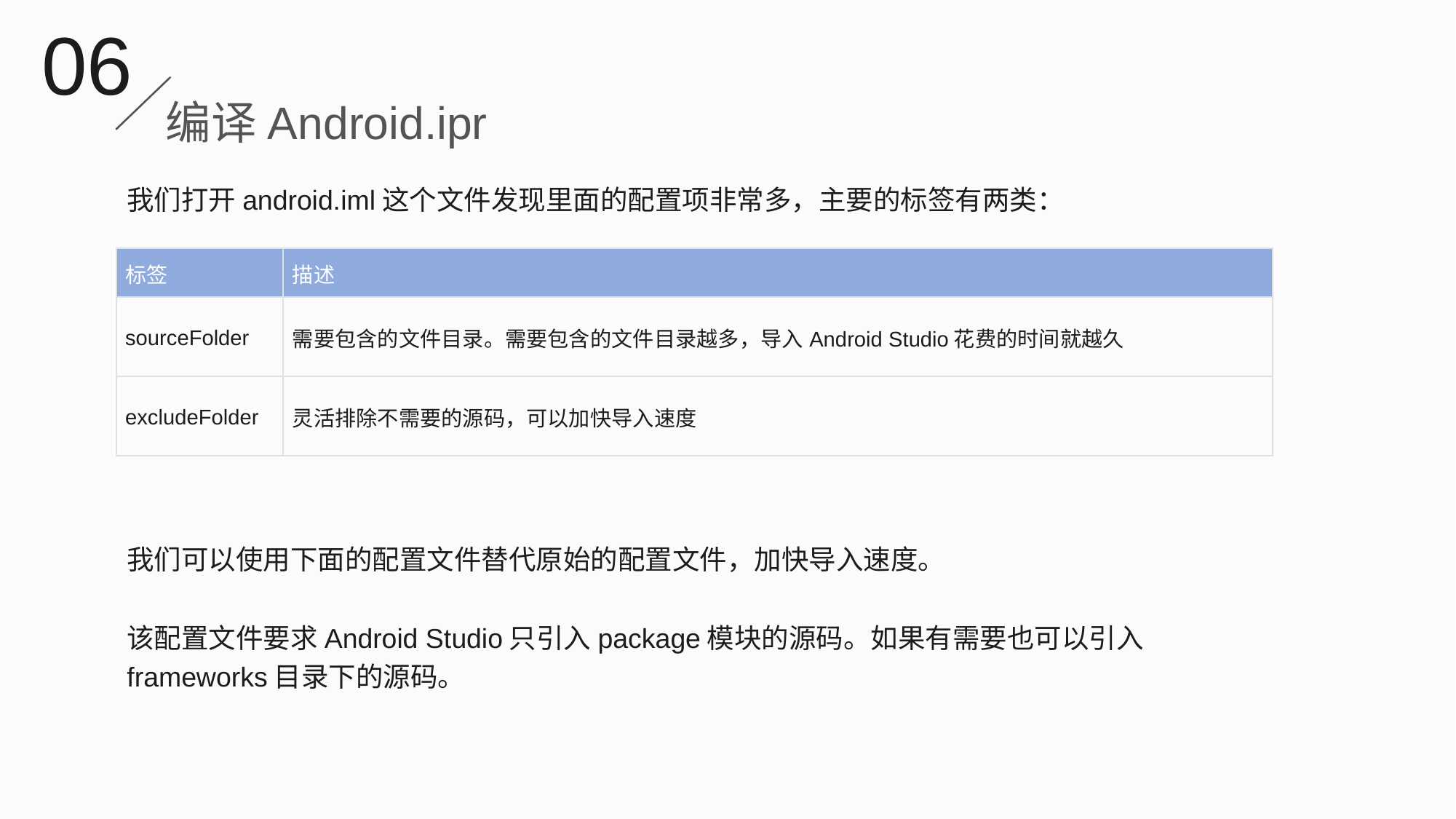

06
编译Android.ipr
我们打开android.iml这个文件发现里面的配置项非常多，主要的标签有两类：
| 标签 | 描述 |
| --- | --- |
| sourceFolder | 需要包含的文件目录。需要包含的文件目录越多，导入Android Studio花费的时间就越久 |
| excludeFolder | 灵活排除不需要的源码，可以加快导入速度 |
我们可以使用下面的配置文件替代原始的配置文件，加快导入速度。

该配置文件要求Android Studio只引入package模块的源码。如果有需要也可以引入frameworks目录下的源码。